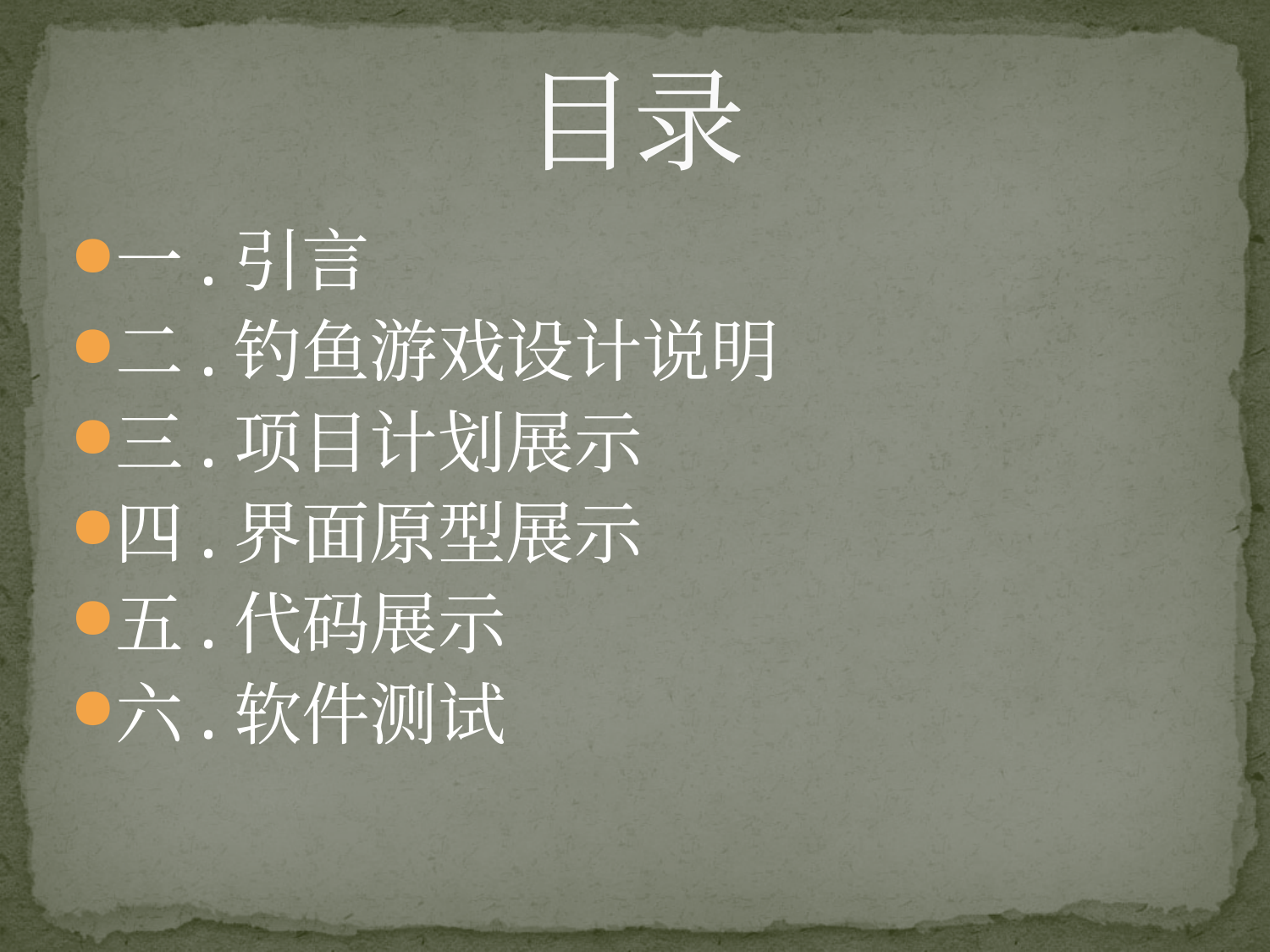

# 目录
一.引言
二.钓鱼游戏设计说明
三.项目计划展示
四.界面原型展示
五.代码展示
六.软件测试